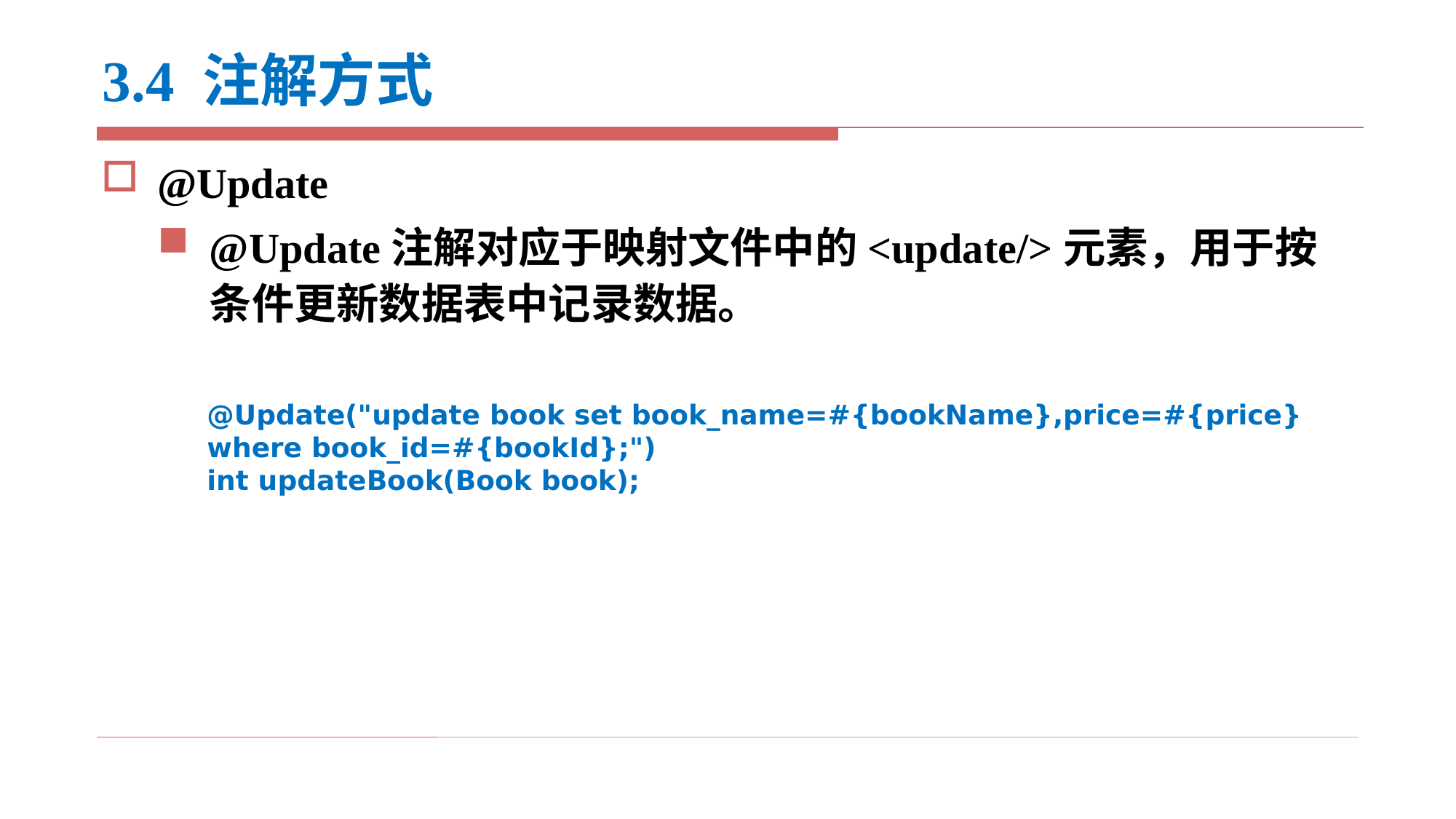

# 3.4 注解方式
@Update
@Update注解对应于映射文件中的<update/>元素，用于按条件更新数据表中记录数据。
@Update("update book set book_name=#{bookName},price=#{price} where book_id=#{bookId};")
int updateBook(Book book);
53